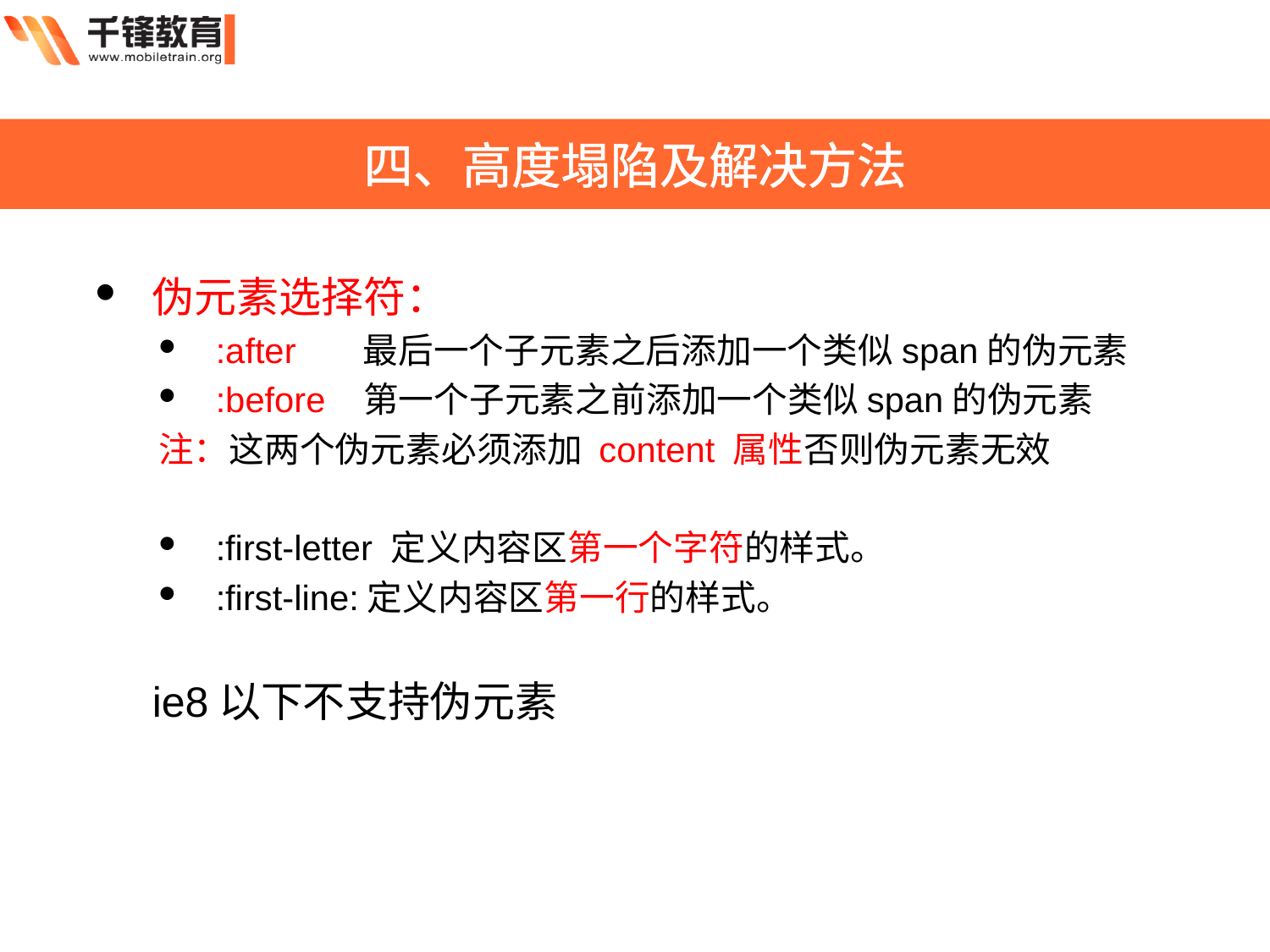

四、高度塌陷及解决方法
伪元素选择符：
:after      最后一个子元素之后添加一个类似span的伪元素
:before   第一个子元素之前添加一个类似span的伪元素
注：这两个伪元素必须添加 content 属性否则伪元素无效

:first-letter 定义内容区第一个字符的样式。
:first-line:定义内容区第一行的样式。

	ie8以下不支持伪元素